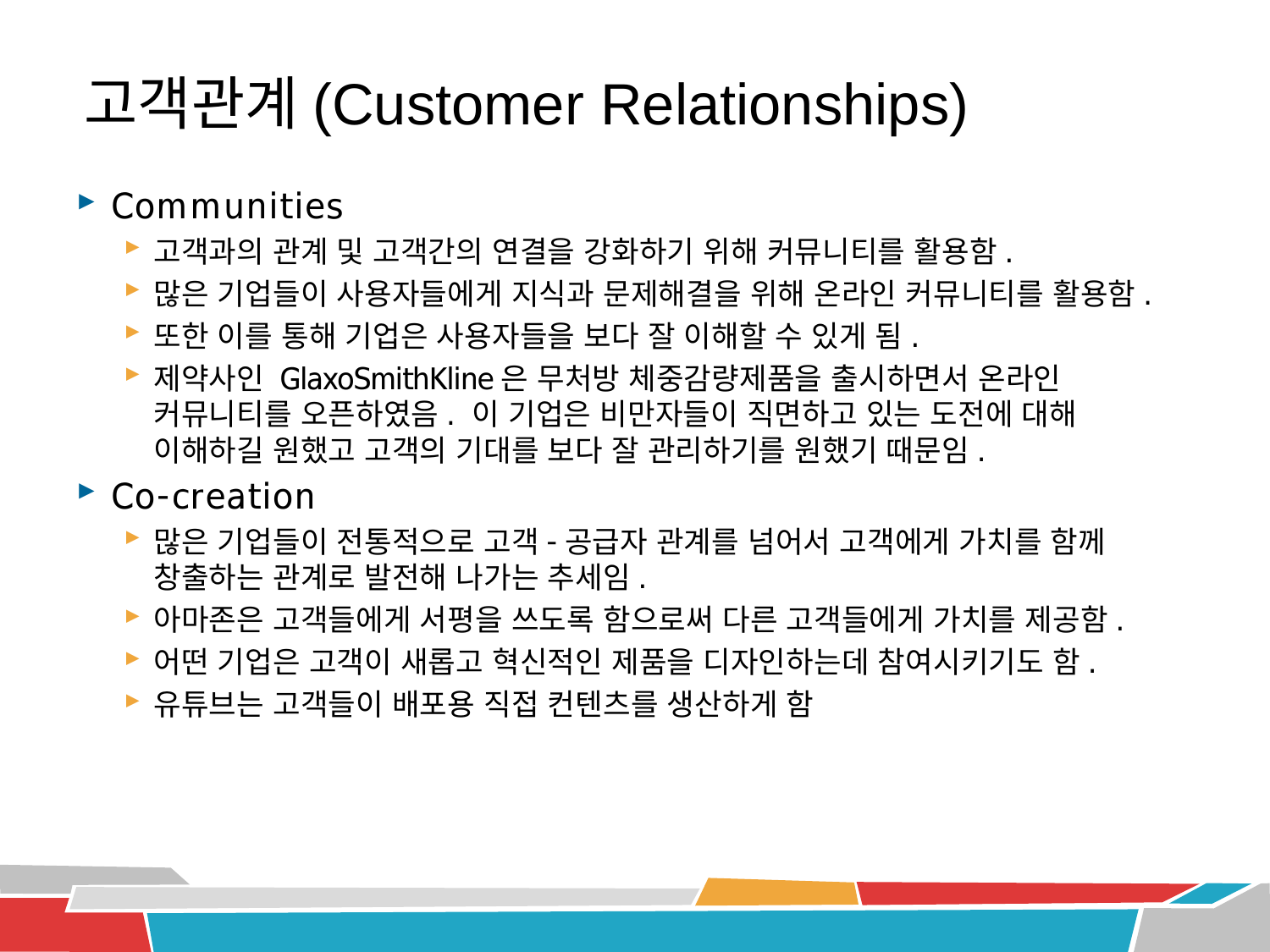

# 고객관계(Customer Relationships)
Communities
고객과의 관계 및 고객간의 연결을 강화하기 위해 커뮤니티를 활용함.
많은 기업들이 사용자들에게 지식과 문제해결을 위해 온라인 커뮤니티를 활용함.
또한 이를 통해 기업은 사용자들을 보다 잘 이해할 수 있게 됨.
제약사인 GlaxoSmithKline은 무처방 체중감량제품을 출시하면서 온라인 커뮤니티를 오픈하였음. 이 기업은 비만자들이 직면하고 있는 도전에 대해 이해하길 원했고 고객의 기대를 보다 잘 관리하기를 원했기 때문임.
Co-creation
많은 기업들이 전통적으로 고객-공급자 관계를 넘어서 고객에게 가치를 함께 창출하는 관계로 발전해 나가는 추세임.
아마존은 고객들에게 서평을 쓰도록 함으로써 다른 고객들에게 가치를 제공함.
어떤 기업은 고객이 새롭고 혁신적인 제품을 디자인하는데 참여시키기도 함.
유튜브는 고객들이 배포용 직접 컨텐츠를 생산하게 함